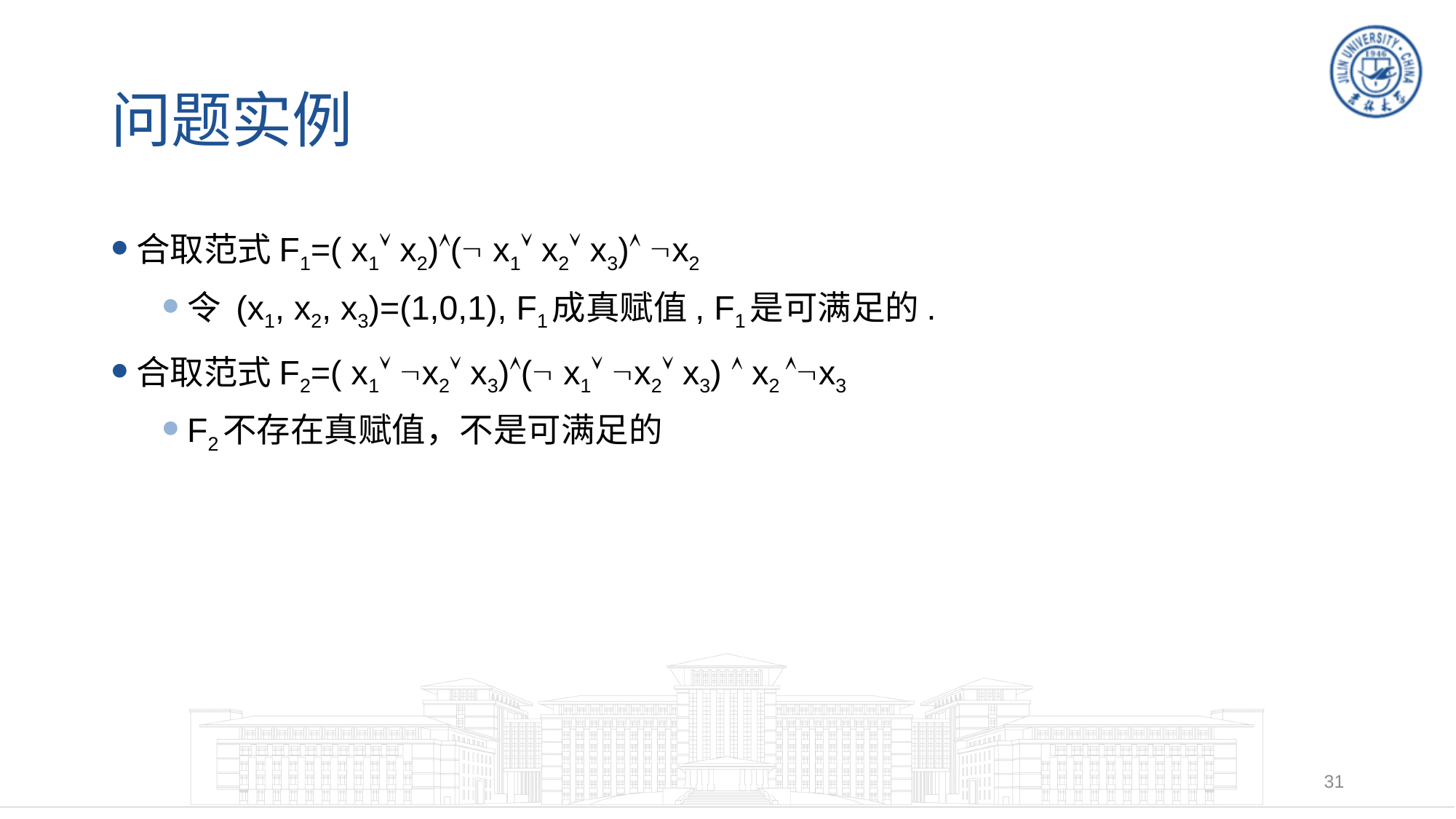

# 问题实例
合取范式F1=( x1∨ x2)∧(¬ x1∨ x2∨ x3)∧ ¬x2
令 (x1, x2, x3)=(1,0,1), F1成真赋值, F1是可满足的.
合取范式F2=( x1∨ ¬x2∨ x3)∧(¬ x1∨ ¬x2∨ x3) ∧ x2 ∧¬x3
F2不存在真赋值，不是可满足的
31